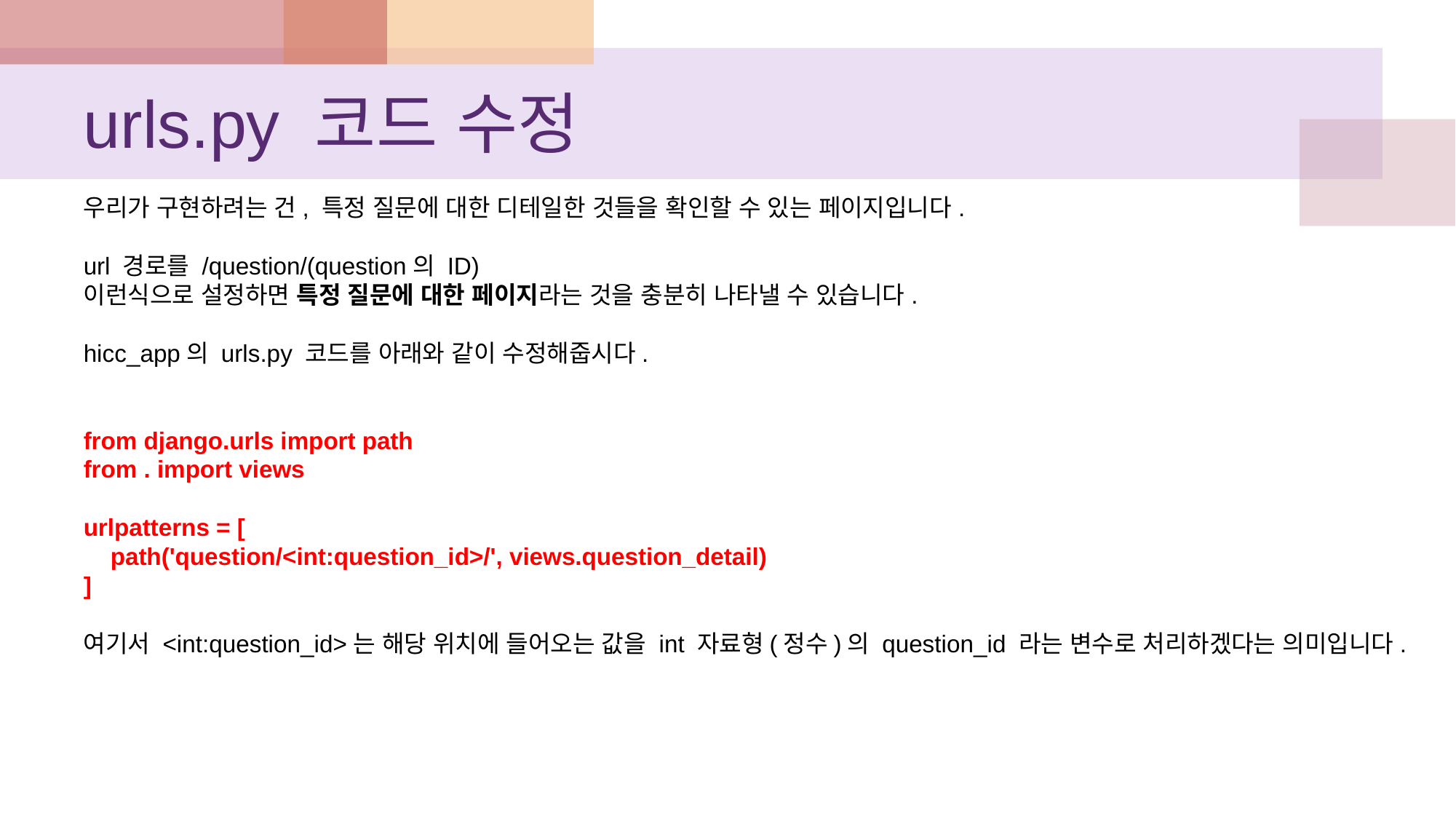

# urls.py 코드 수정
우리가 구현하려는 건, 특정 질문에 대한 디테일한 것들을 확인할 수 있는 페이지입니다.

url 경로를 /question/(question의 ID)
이런식으로 설정하면 특정 질문에 대한 페이지라는 것을 충분히 나타낼 수 있습니다.

hicc_app의 urls.py 코드를 아래와 같이 수정해줍시다.

from django.urls import path
from . import views

urlpatterns = [
    path('question/<int:question_id>/', views.question_detail)
]

여기서 <int:question_id>는 해당 위치에 들어오는 값을 int 자료형(정수)의 question_id 라는 변수로 처리하겠다는 의미입니다.